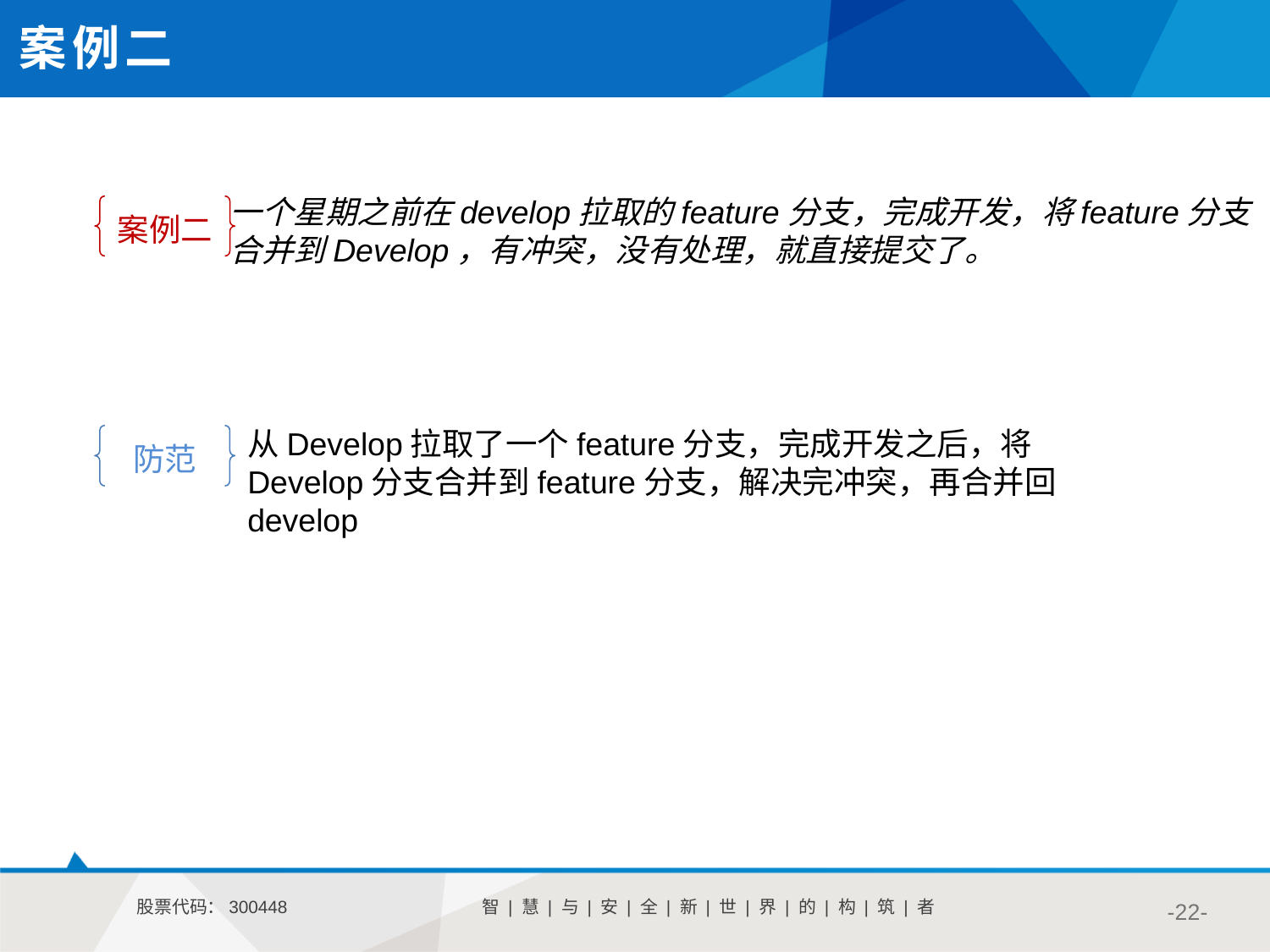

案例二
一个星期之前在develop拉取的feature分支，完成开发，将feature分支
合并到Develop，有冲突，没有处理，就直接提交了。
案例二
从Develop拉取了一个feature分支，完成开发之后，将Develop分支合并到feature分支，解决完冲突，再合并回develop

防范